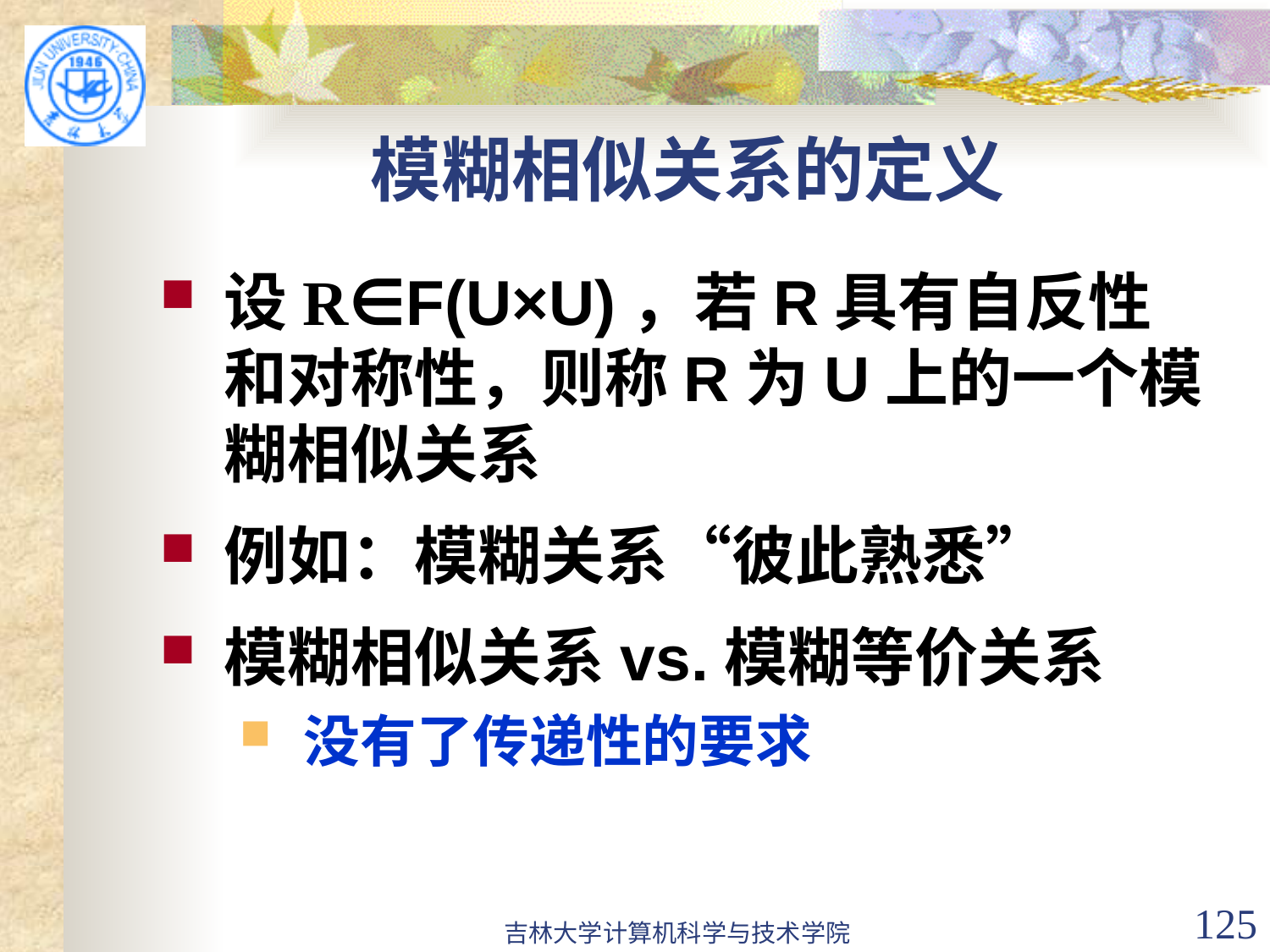

# 模糊相似关系的定义
设R∈F(U×U)，若R具有自反性和对称性，则称R为U上的一个模糊相似关系
例如：模糊关系“彼此熟悉”
模糊相似关系vs.模糊等价关系
没有了传递性的要求
吉林大学计算机科学与技术学院
125